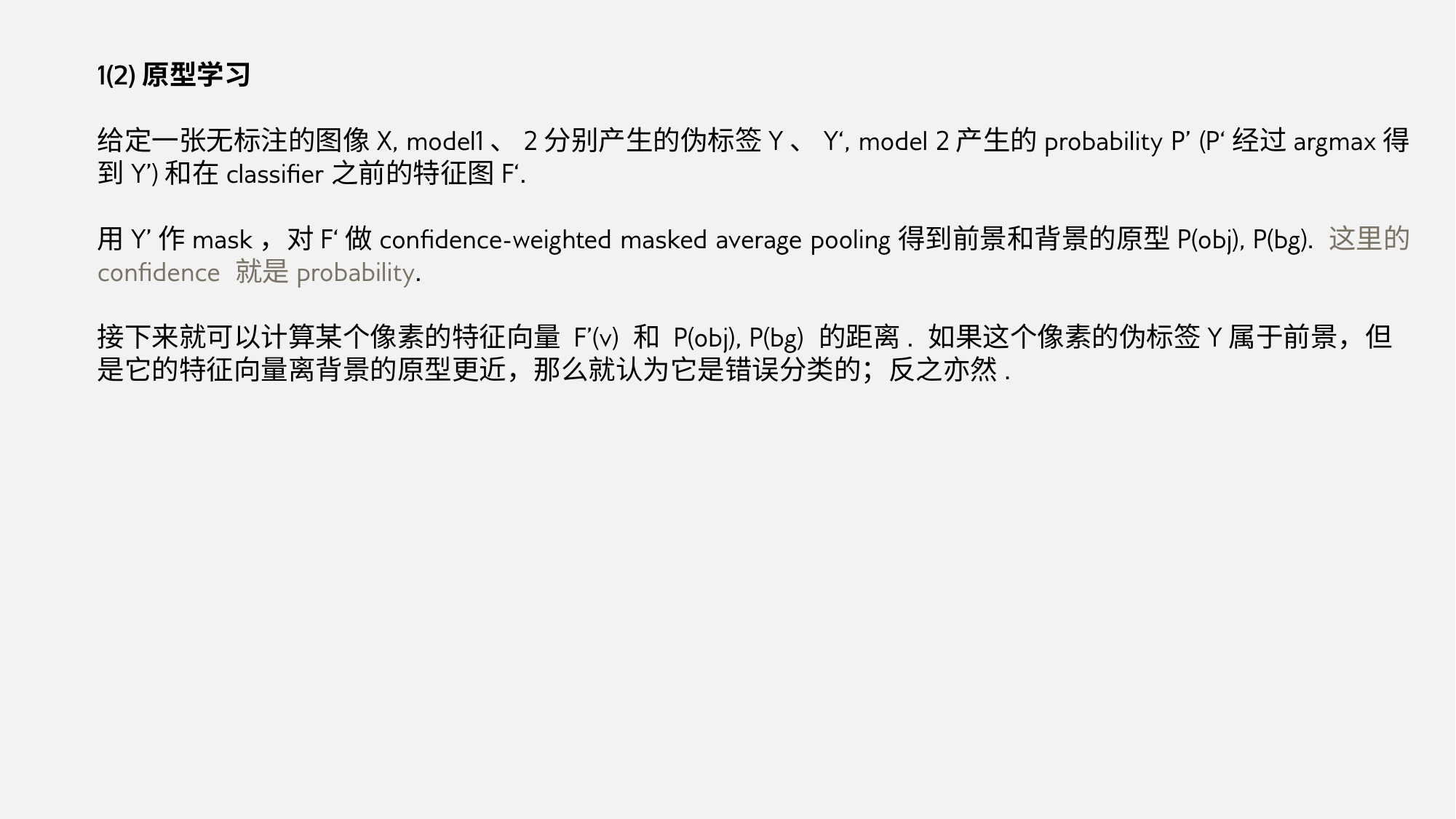

1(2)原型学习

给定一张无标注的图像X, model1、2分别产生的伪标签Y、Y‘, model 2产生的probability P’ (P‘经过argmax得到Y’)和在classifier之前的特征图F‘.

用Y’作mask，对F‘做confidence-weighted masked average pooling得到前景和背景的原型P(obj), P(bg). 这里的confidence 就是probability.

接下来就可以计算某个像素的特征向量 F’(v) 和 P(obj), P(bg) 的距离. 如果这个像素的伪标签Y属于前景，但是它的特征向量离背景的原型更近，那么就认为它是错误分类的；反之亦然.